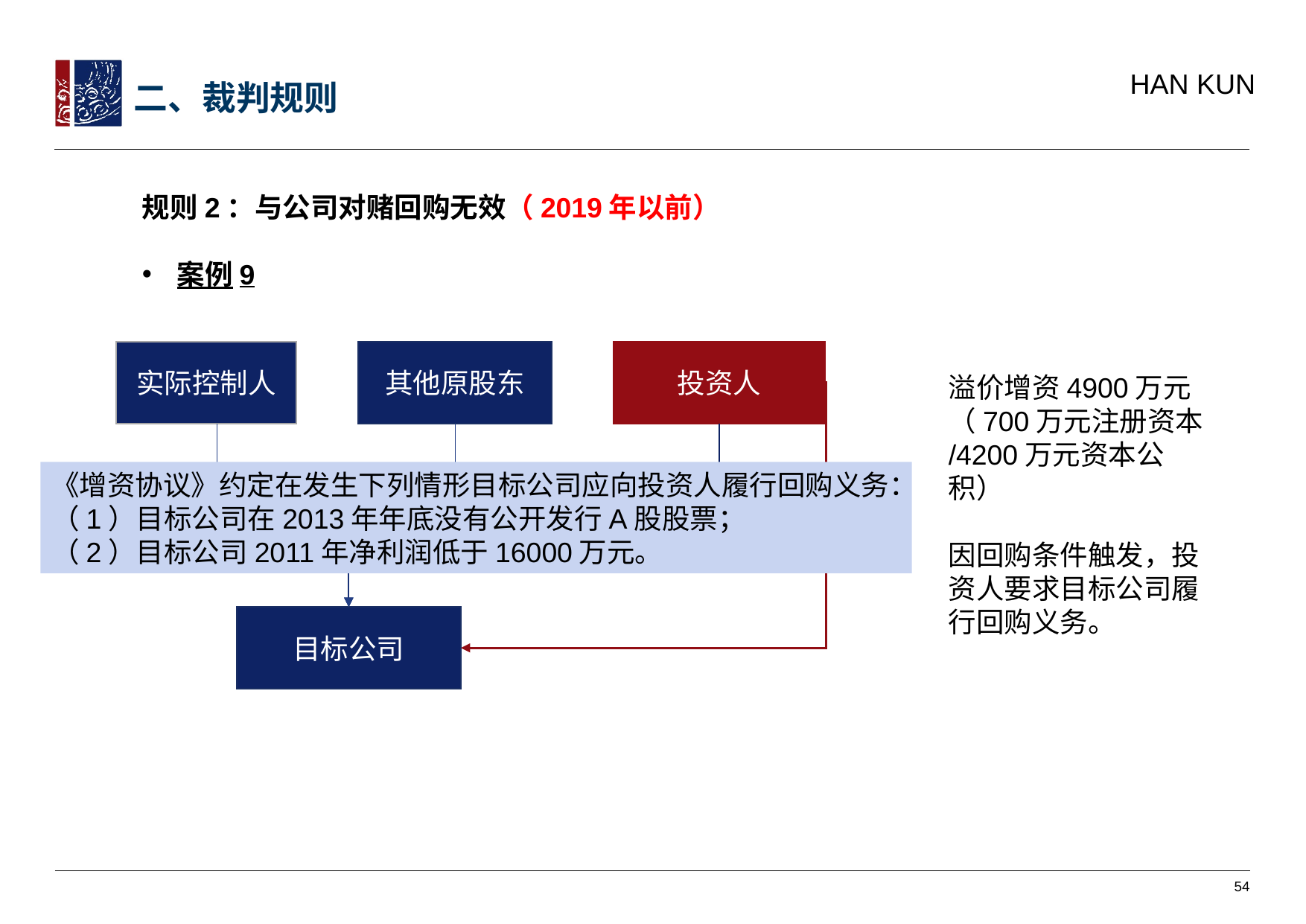

二、裁判规则

规则2：与公司对赌回购无效（2019年以前）

案例9

其他原股东
实际控制人
投资人
溢价增资4900万元（700万元注册资本/4200万元资本公积）

因回购条件触发，投资人要求目标公司履行回购义务。
《增资协议》约定在发生下列情形目标公司应向投资人履行回购义务：
（1）目标公司在2013年年底没有公开发行A股股票；
（2）目标公司2011年净利润低于16000万元。
目标公司